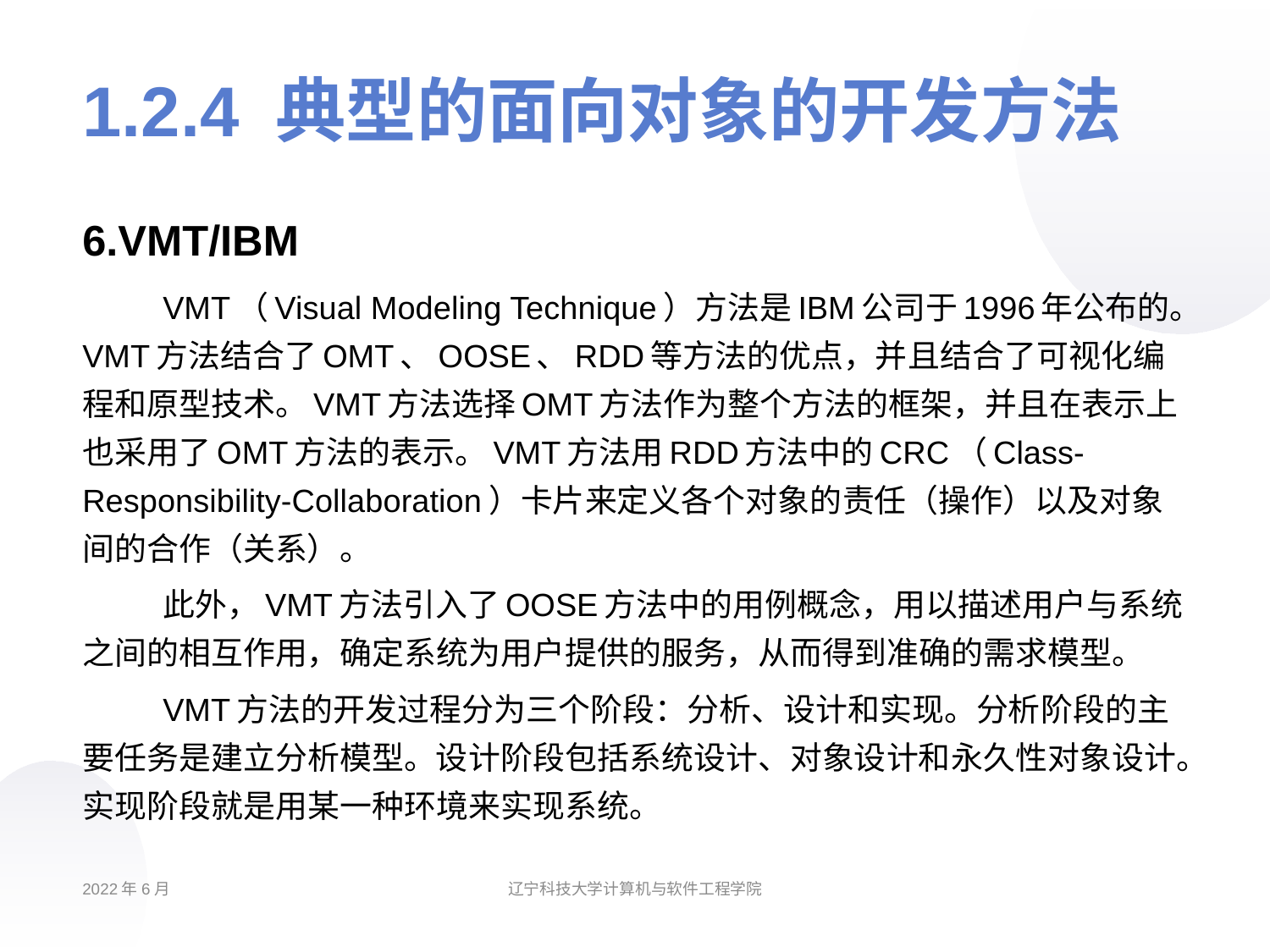

# 1.2.4 典型的面向对象的开发方法
6.VMT/IBM
VMT（Visual Modeling Technique）方法是IBM公司于1996年公布的。VMT方法结合了OMT、OOSE、RDD等方法的优点，并且结合了可视化编程和原型技术。VMT方法选择OMT方法作为整个方法的框架，并且在表示上也采用了OMT方法的表示。VMT方法用RDD方法中的CRC（Class-Responsibility-Collaboration）卡片来定义各个对象的责任（操作）以及对象间的合作（关系）。
此外，VMT方法引入了OOSE方法中的用例概念，用以描述用户与系统之间的相互作用，确定系统为用户提供的服务，从而得到准确的需求模型。
VMT方法的开发过程分为三个阶段：分析、设计和实现。分析阶段的主要任务是建立分析模型。设计阶段包括系统设计、对象设计和永久性对象设计。实现阶段就是用某一种环境来实现系统。

2022年6月
辽宁科技大学计算机与软件工程学院
150